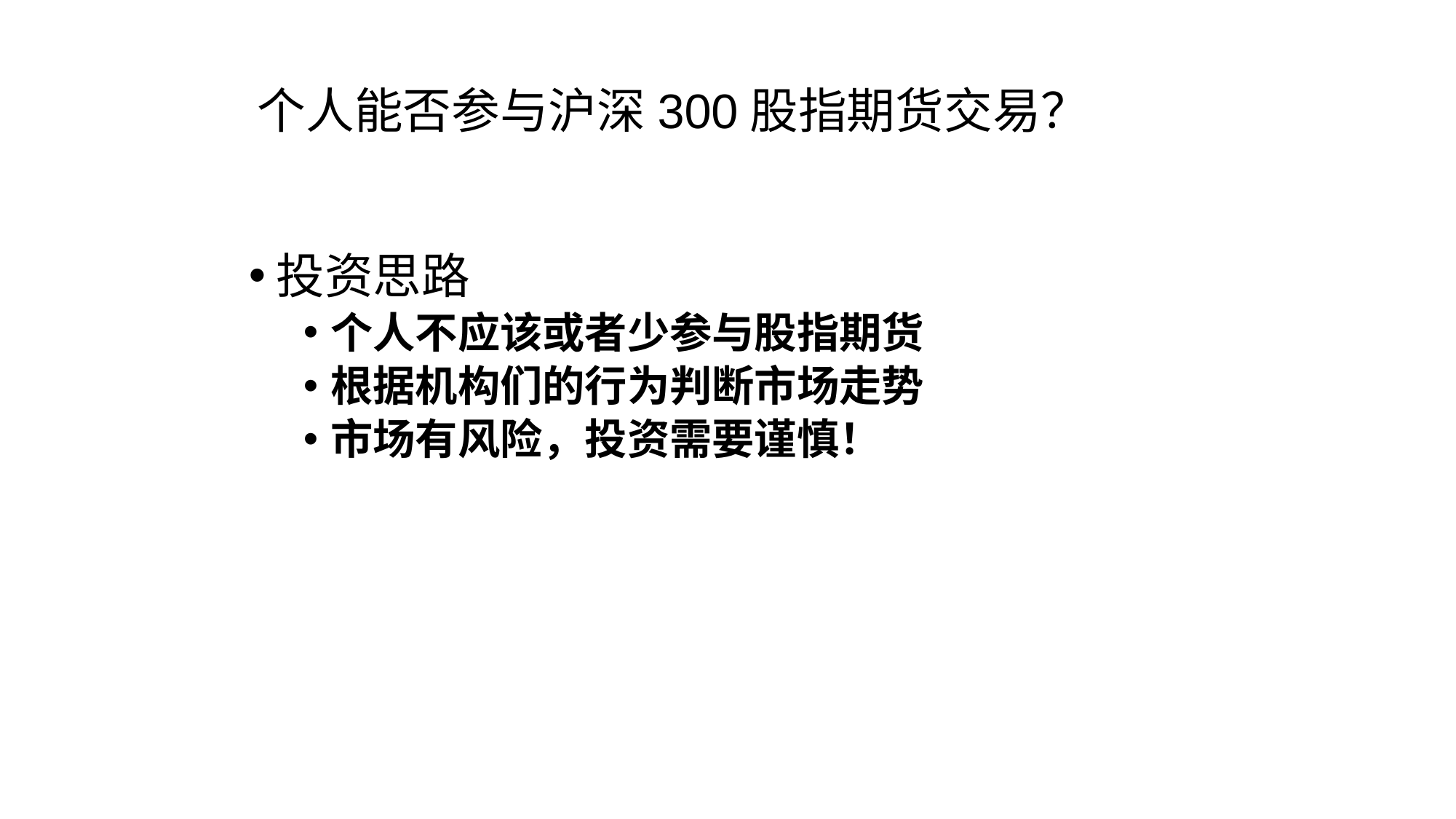

# 个人能否参与沪深300股指期货交易？
投资思路
个人不应该或者少参与股指期货
根据机构们的行为判断市场走势
市场有风险，投资需要谨慎！